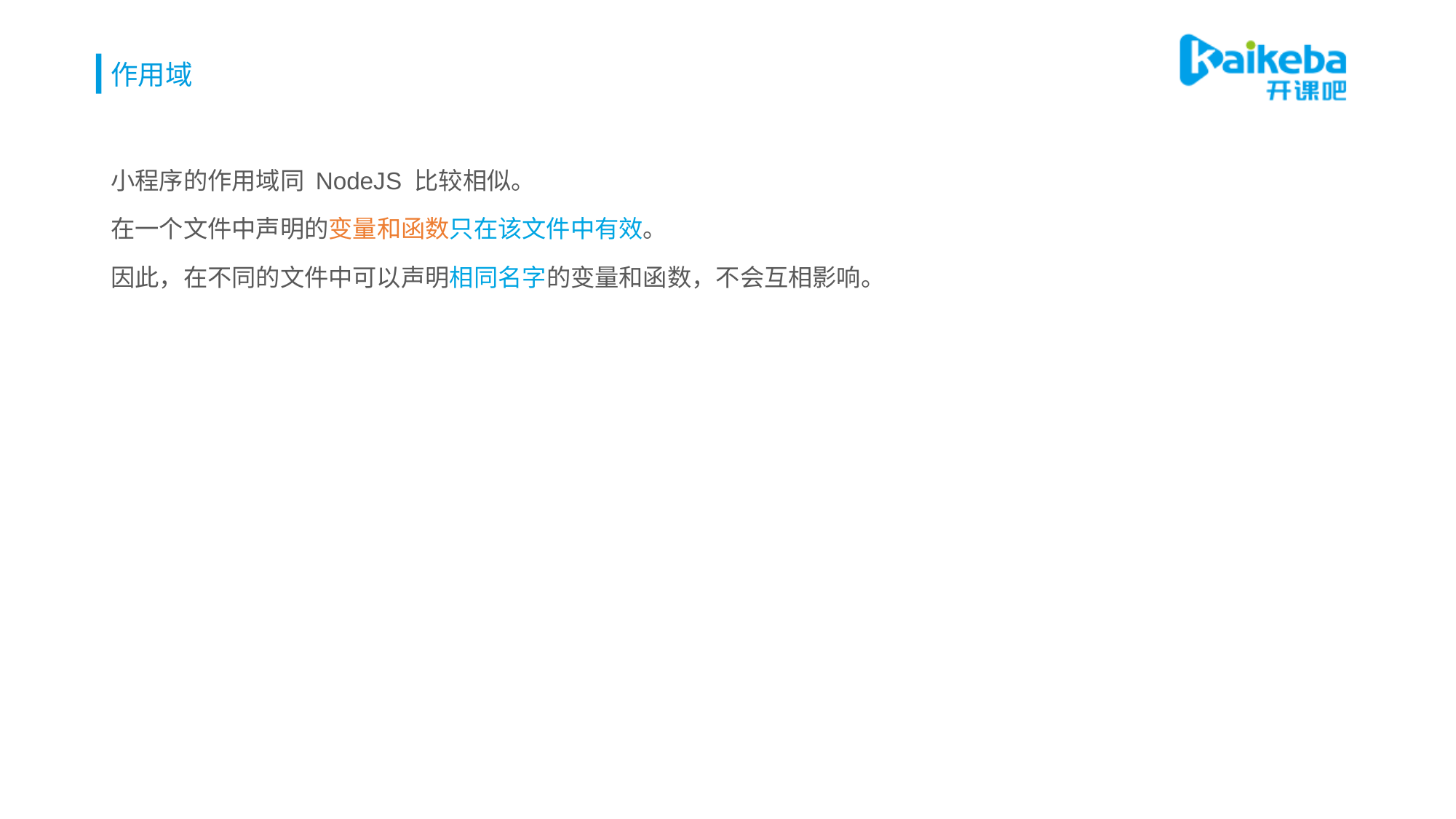

# 作用域
小程序的作用域同 NodeJS 比较相似。
在一个文件中声明的变量和函数只在该文件中有效。
因此，在不同的文件中可以声明相同名字的变量和函数，不会互相影响。